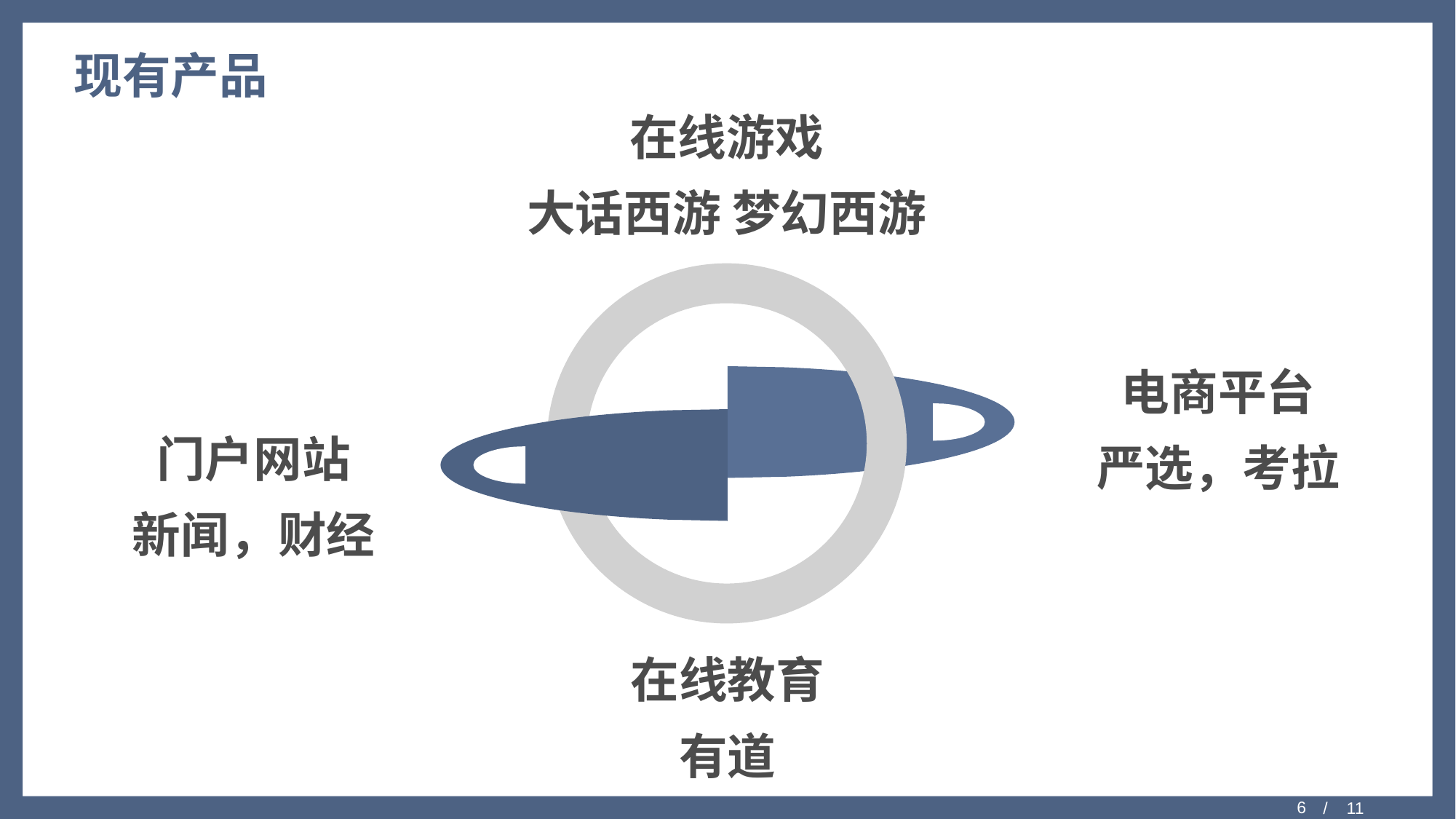

# 现有产品
在线游戏
大话西游 梦幻西游

电商平台
严选，考拉

门户网站
新闻，财经

在线教育
有道
/    11
6